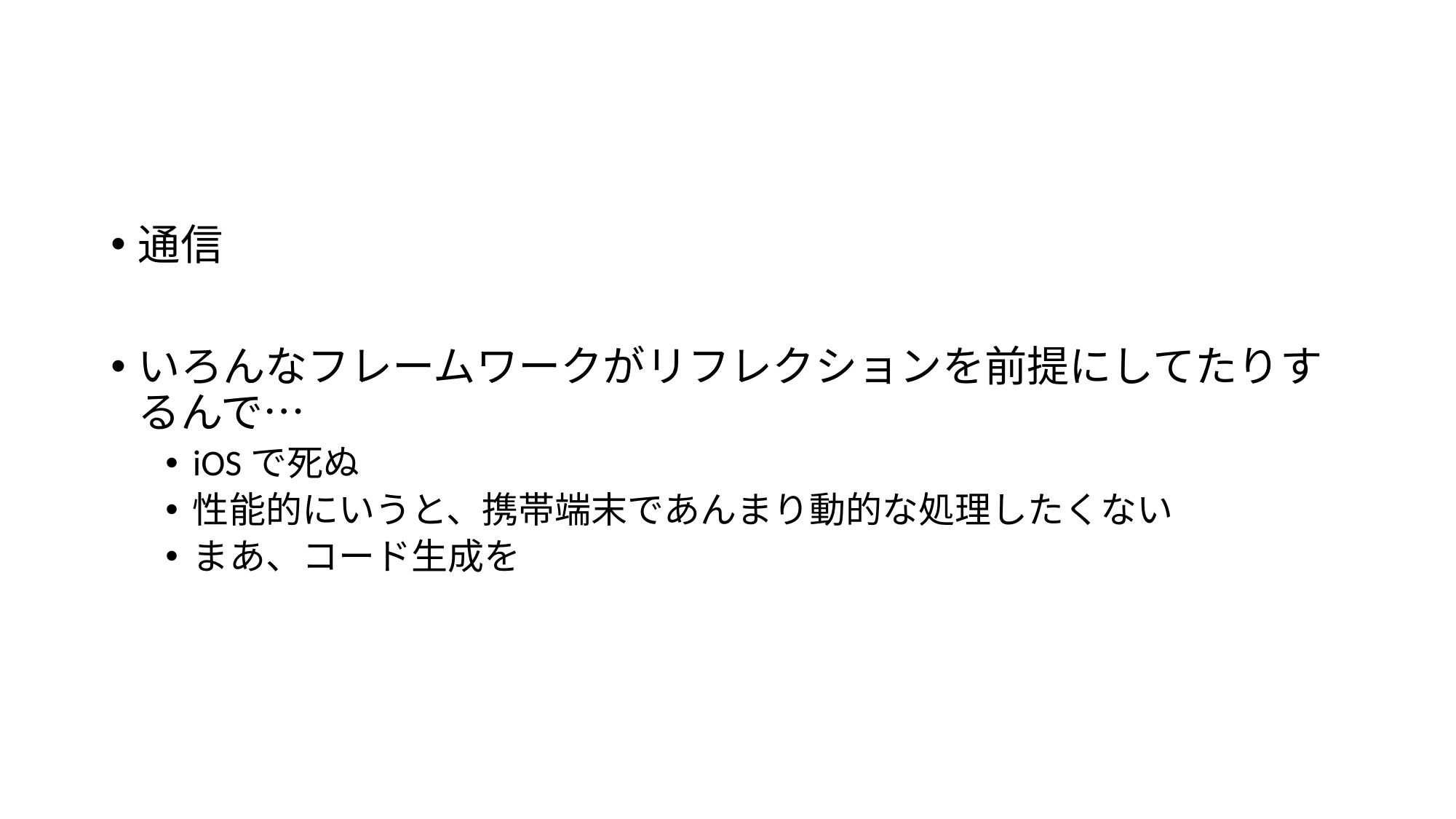

#
通信

いろんなフレームワークがリフレクションを前提にしてたりするんで…
iOSで死ぬ
性能的にいうと、携帯端末であんまり動的な処理したくない
まあ、コード生成を